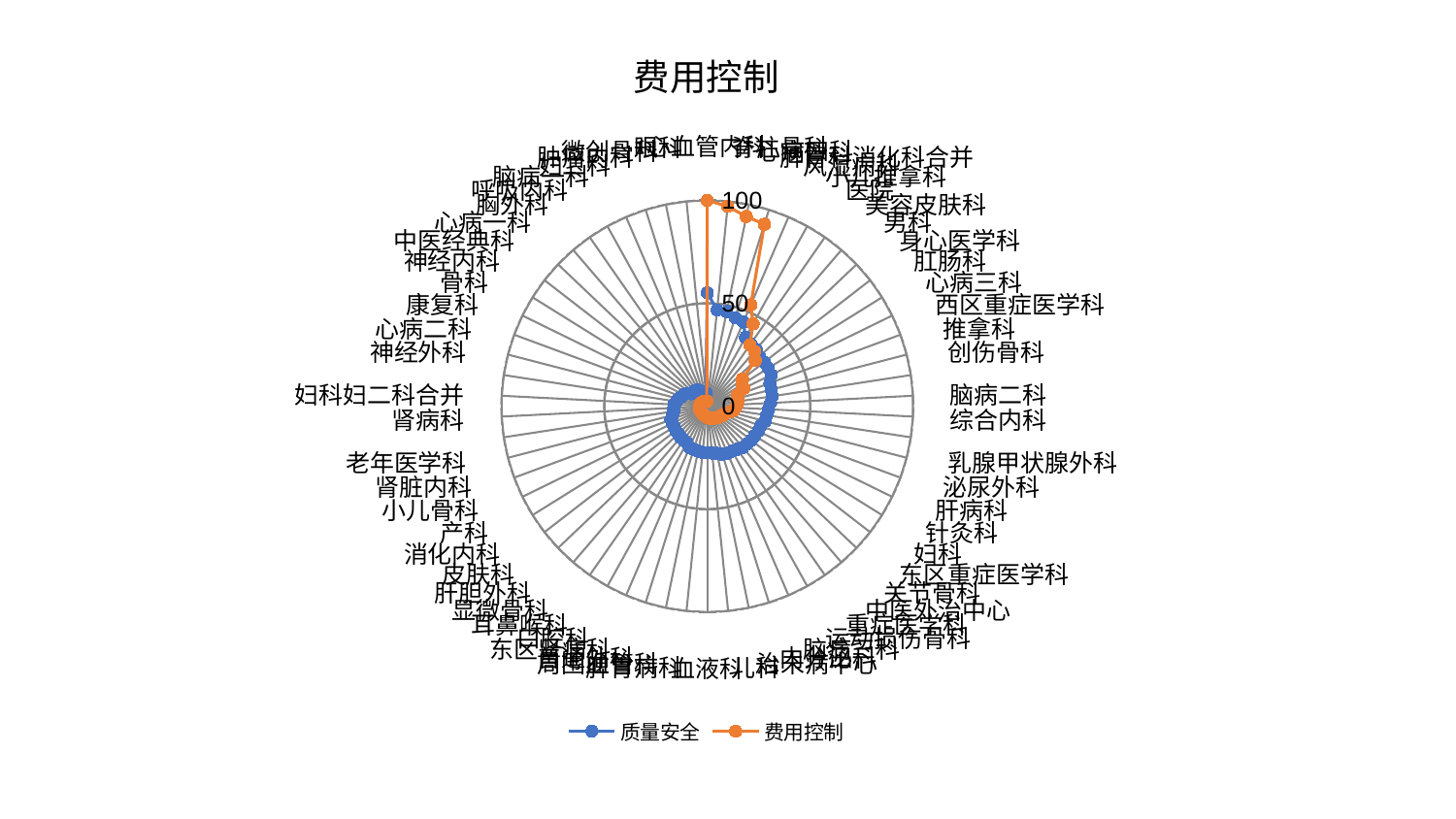

### Chart: 费用控制

| Category | 质量安全 | 费用控制 |
|---|---|---|
| 心血管内科 | 55.068298777389714 | 100.0 |
| 脊柱骨科 | 47.01930229800948 | 97.58945576912986 |
| 心病四科 | 46.94668190340059 | 94.10235391897493 |
| 脾胃科消化科合并 | 45.07041549045101 | 92.65609167197935 |
| 风湿病科 | 44.476004901613344 | 53.543808421252486 |
| 小儿推拿科 | 38.23667614481771 | 45.77909678467999 |
| 医院 | 36.898751168272334 | 36.20539077502373 |
| 美容皮肤科 | 36.39623577875992 | 35.17886545482832 |
| 男科 | 35.03167563152726 | 32.12618830637528 |
| 身心医学科 | 34.9683091311708 | 21.632134868016237 |
| 肛肠科 | 34.865349876159854 | 19.845417710631427 |
| 心病三科 | 34.6328684202378 | 19.800475751513872 |
| 西区重症医学科 | 32.456553035194204 | 15.550864024169766 |
| 推拿科 | 32.00449610592035 | 15.527116880309183 |
| 创伤骨科 | 31.877608784630688 | 15.240531251075828 |
| 脑病二科 | 30.768115298323416 | 14.407200848068255 |
| 综合内科 | 29.78498903612306 | 13.783479216155625 |
| 乳腺甲状腺外科 | 29.16228441109859 | 12.930167061699375 |
| 泌尿外科 | 29.02673535501548 | 11.494646857456733 |
| 肝病科 | 27.640321464474066 | 9.541247235546546 |
| 针灸科 | 27.61521869877737 | 8.971461744842848 |
| 妇科 | 27.085467159391946 | 8.64377438642043 |
| 东区重症医学科 | 27.032889361067397 | 7.881467694579752 |
| 关节骨科 | 26.522805142759232 | 7.629474944784044 |
| 中医外治中心 | 26.517959109617532 | 7.522275495889634 |
| 重症医学科 | 25.53605211076821 | 6.910745166377909 |
| 运动损伤骨科 | 24.980085522289166 | 6.805386125063272 |
| 脑病三科 | 24.901895853734324 | 6.110153902495318 |
| 内分泌科 | 24.499201299813784 | 5.992550990900347 |
| 治未病中心 | 23.395499916373073 | 5.972741184305815 |
| 儿科 | 22.93129134684303 | 5.702366792046847 |
| 血液科 | 22.614603413336162 | 5.462216519235328 |
| 脾胃病科 | 22.55390872602854 | 5.18084815132336 |
| 周围血管科 | 22.285716377136147 | 4.917598609159119 |
| 普通外科 | 22.072445854228242 | 4.674164744429747 |
| 东区肾病科 | 21.91364689246343 | 4.543480250320145 |
| 口腔科 | 20.337543323677867 | 4.390366403651336 |
| 耳鼻喉科 | 20.109213151793536 | 4.387296279330548 |
| 显微骨科 | 19.98307872871858 | 4.271549936316533 |
| 肝胆外科 | 19.485596241427267 | 4.166922178983667 |
| 皮肤科 | 19.405911774636255 | 4.134910777990132 |
| 消化内科 | 18.978427196068104 | 4.127036774000635 |
| 产科 | 18.896631885553123 | 4.068895048439038 |
| 小儿骨科 | 18.854807192405698 | 4.012166899625532 |
| 肾脏内科 | 17.485667201247185 | 3.9850331209440495 |
| 老年医学科 | 16.520713066980978 | 3.923232366738564 |
| 肾病科 | 16.308298377102595 | 3.8366478711565564 |
| 妇科妇二科合并 | 16.202304658008508 | 3.7030908024400446 |
| 神经外科 | 15.076172605775275 | 3.5251960529166197 |
| 心病二科 | 14.519596943843998 | 3.5170083969743327 |
| 康复科 | 13.388281674476863 | 3.500740220115961 |
| 骨科 | 12.805637803869349 | 3.348684518894522 |
| 神经内科 | 11.817775645240319 | 3.225357741161705 |
| 中医经典科 | 9.8350007806657 | 3.191561166627394 |
| 心病一科 | 9.71084228113997 | 3.044753520020886 |
| 胸外科 | 9.693170128090124 | 3.0204387068025773 |
| 呼吸内科 | 9.43598866774509 | 2.910536377427668 |
| 脑病一科 | 8.985550165897498 | 2.7356794153354365 |
| 妇二科 | 7.644373915984071 | 2.622057518712117 |
| 肿瘤内科 | 7.405861078276169 | 2.5881922907680215 |
| 微创骨科 | 7.11609414934679 | 2.5248115423135458 |
| 眼科 | 6.449558131179515 | 2.3980250355630366 |
68